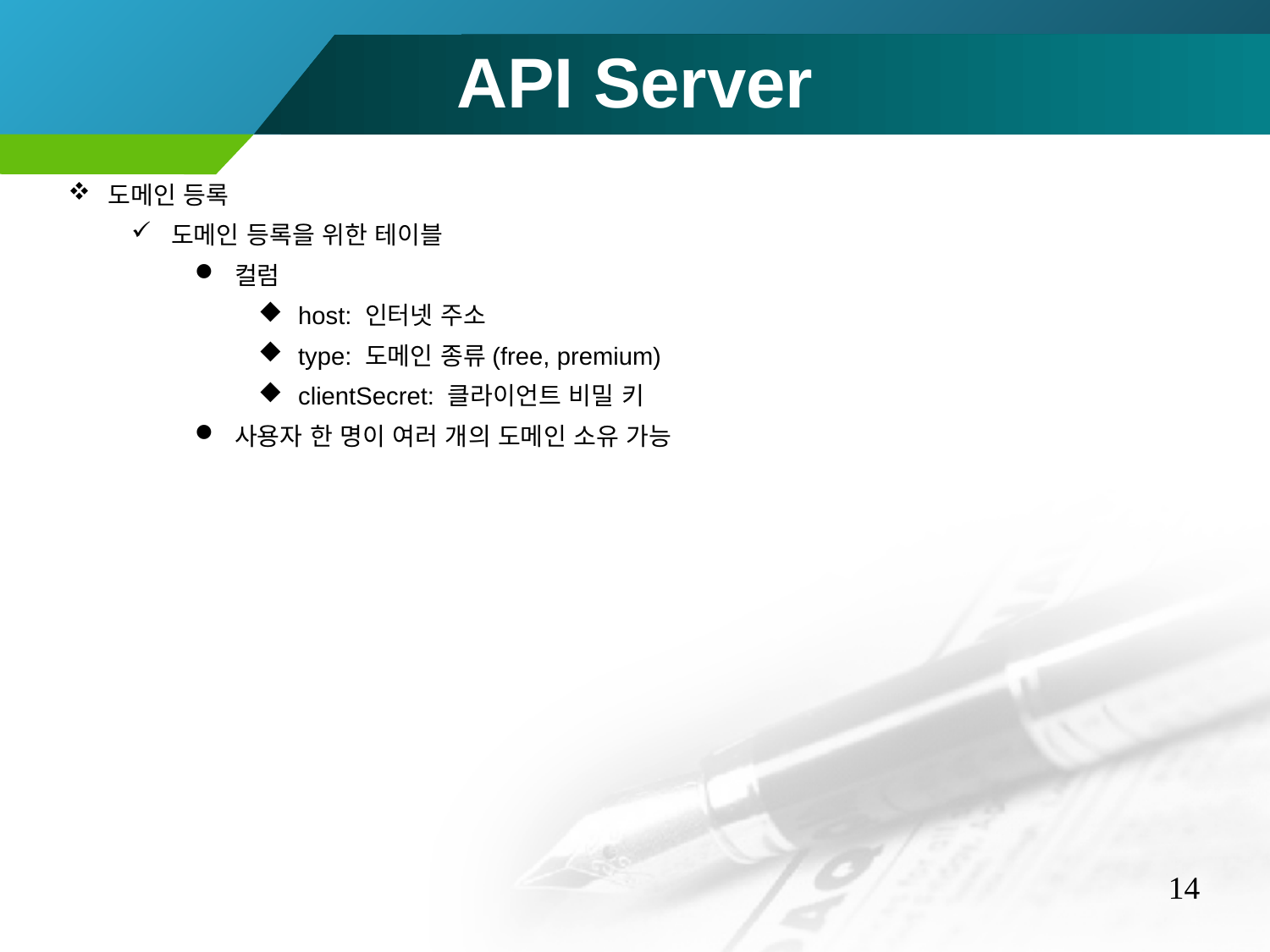

API Server
도메인 등록
도메인 등록을 위한 테이블
컬럼
host: 인터넷 주소
type: 도메인 종류(free, premium)
clientSecret: 클라이언트 비밀 키
사용자 한 명이 여러 개의 도메인 소유 가능

14